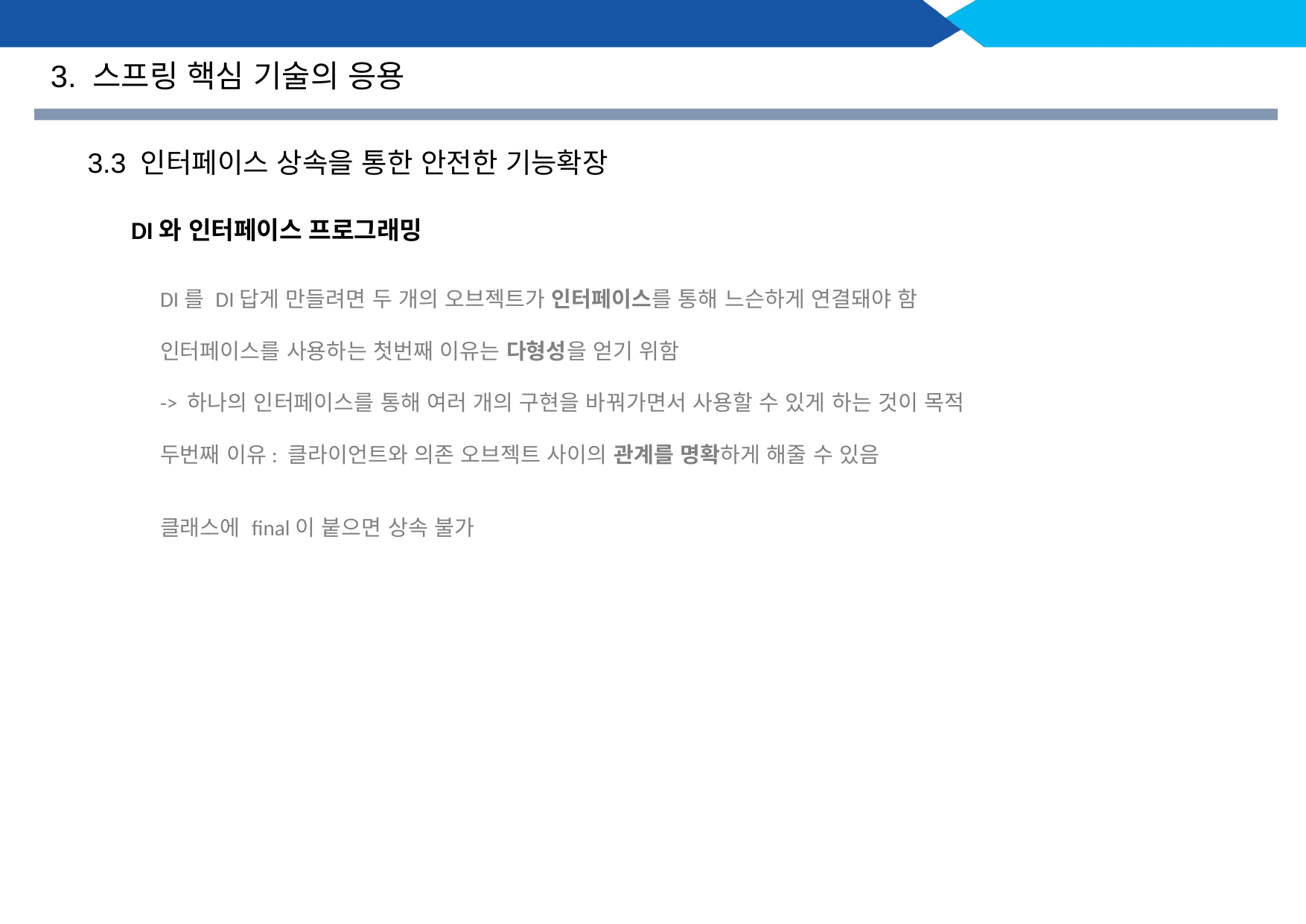

3. 스프링 핵심 기술의 응용
3.3 인터페이스 상속을 통한 안전한 기능확장
DI와 인터페이스 프로그래밍
DI를 DI답게 만들려면 두 개의 오브젝트가 인터페이스를 통해 느슨하게 연결돼야 함

인터페이스를 사용하는 첫번째 이유는 다형성을 얻기 위함

-> 하나의 인터페이스를 통해 여러 개의 구현을 바꿔가면서 사용할 수 있게 하는 것이 목적

두번째 이유: 클라이언트와 의존 오브젝트 사이의 관계를 명확하게 해줄 수 있음
클래스에 final이 붙으면 상속 불가